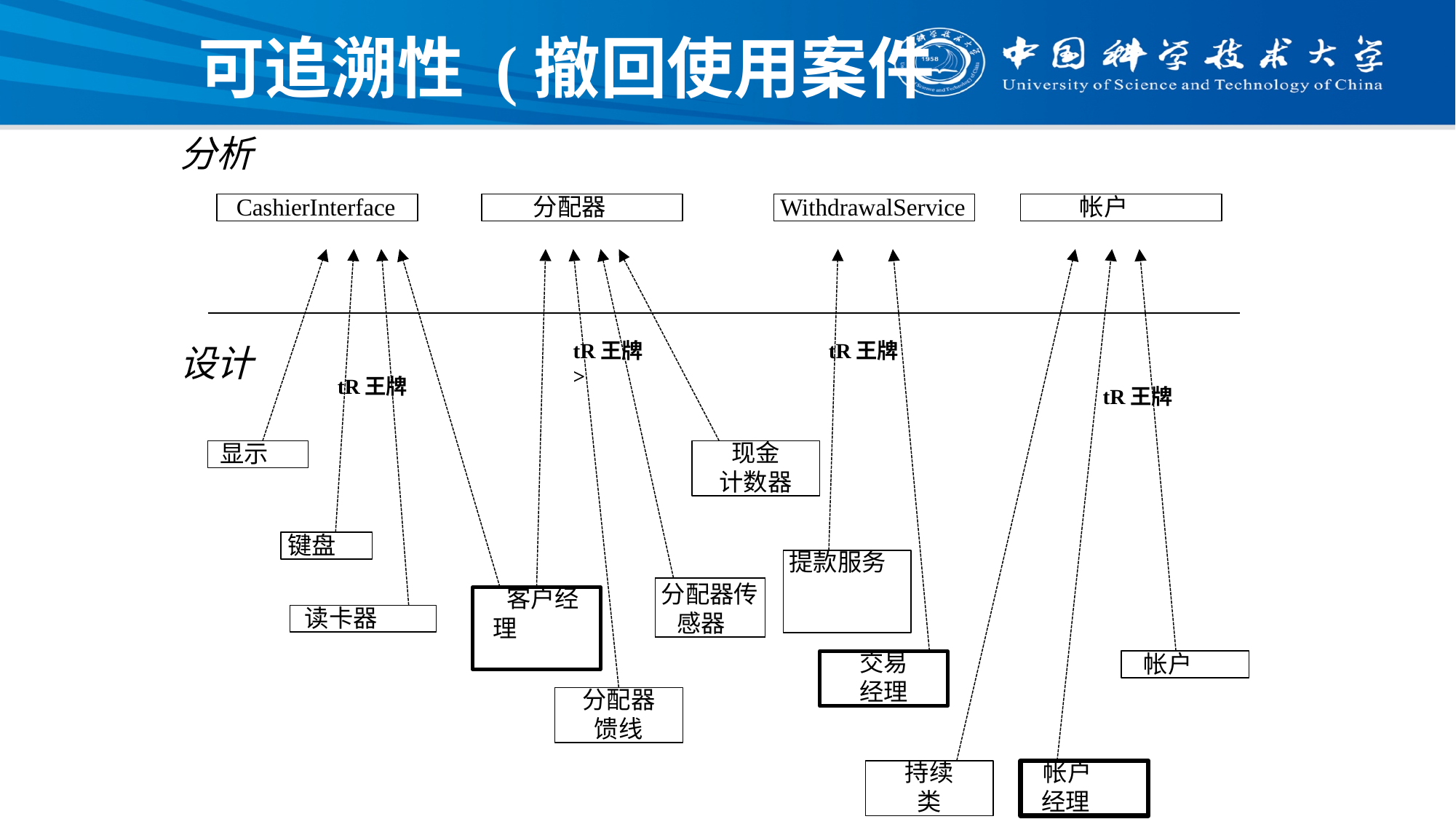

# 可追溯性 (撤回使用案件
分析
CashierInterface
分配器
WithdrawalService
帐户

tR王牌 >
tR王牌
设计
tR王牌
tR王牌
显示
现金
计数器
键盘
提款服务

分配器传感器
客户经理

读卡器
交易
经理
帐户
分配器
馈线
持续
类
帐户
经理